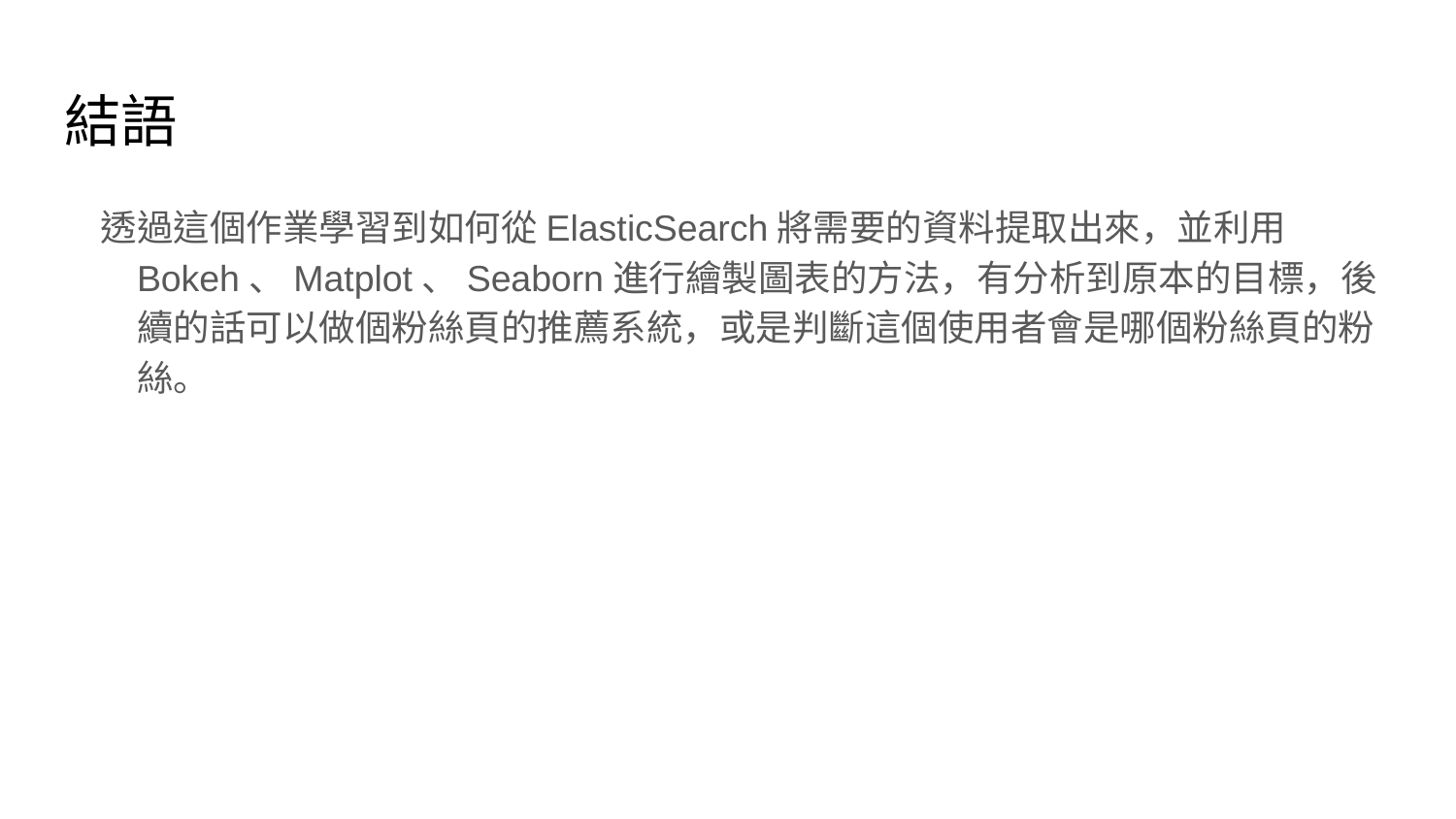

# 結語
透過這個作業學習到如何從ElasticSearch將需要的資料提取出來，並利用Bokeh、Matplot、Seaborn進行繪製圖表的方法，有分析到原本的目標，後續的話可以做個粉絲頁的推薦系統，或是判斷這個使用者會是哪個粉絲頁的粉絲。